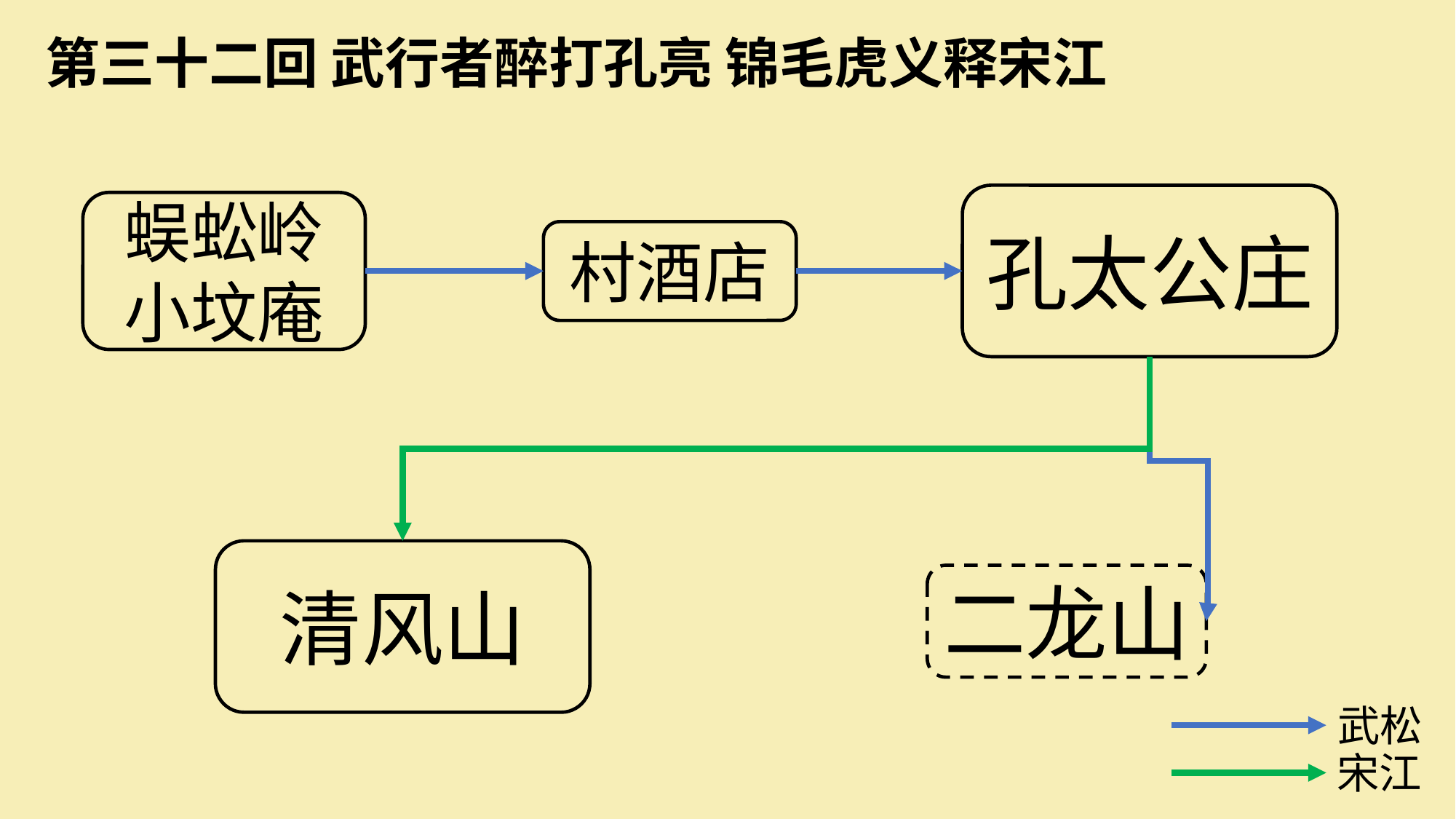

第三十二回 武行者醉打孔亮 锦毛虎义释宋江
孔太公庄
蜈蚣岭
小坟庵
村酒店
清风山
二龙山
武松
宋江